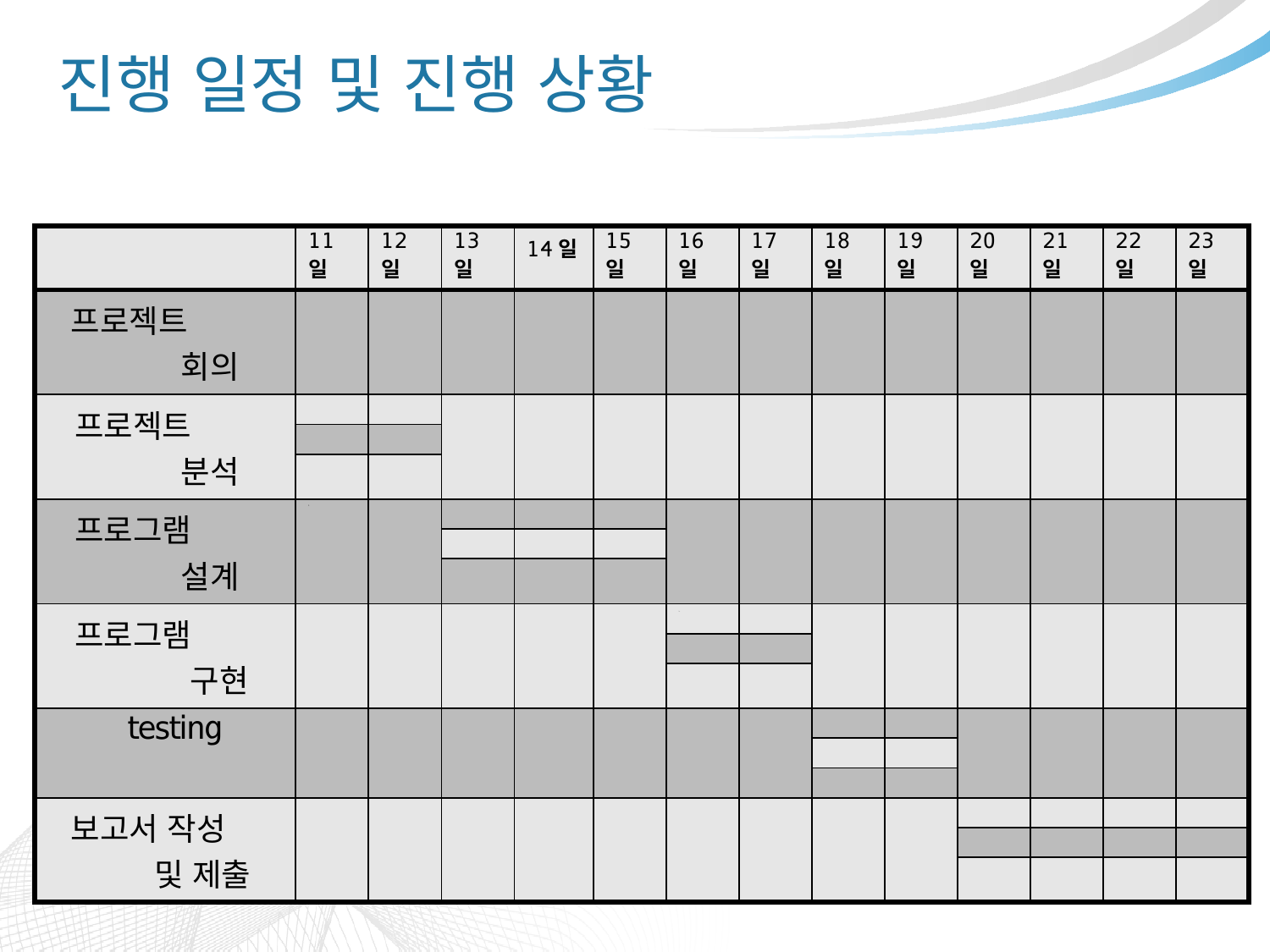

# 진행 일정 및 진행 상황
|  | 11일 | 12일 | 13일 | 14일 | 15일 | 16일 | 17일 | 18일 | 19일 | 20일 | 21일 | 22일 | 23일 |
| --- | --- | --- | --- | --- | --- | --- | --- | --- | --- | --- | --- | --- | --- |
| 프로젝트 회의 |  |  |  |  |  |  |  |  |  |  |  |  |  |
| 프로젝트 분석 |  |  |  |  |  |  |  |  |  |  |  |  |  |
|  |  |  |  |  |  |  |  |  |  |  |  |  |  |
|  |  |  |  |  |  |  |  |  |  |  |  |  |  |
| 프로그램 설계 | 1 |  |  |  |  |  |  |  |  |  |  |  |  |
|  |  |  |  |  |  |  |  |  |  |  |  |  |  |
|  |  |  |  |  |  |  |  |  |  |  |  |  |  |
| 프로그램 구현 |  |  |  |  |  | ㄴ |  |  |  |  |  |  |  |
|  |  |  |  |  |  |  |  |  |  |  |  |  |  |
|  |  |  |  |  |  |  |  |  |  |  |  |  |  |
| testing |  |  |  |  |  |  |  |  |  |  |  |  |  |
|  |  |  |  |  |  |  |  |  |  |  |  |  |  |
|  |  |  |  |  |  |  |  |  |  |  |  |  |  |
| 보고서 작성 및 제출 |  |  |  |  |  |  |  |  |  |  |  |  |  |
|  |  |  |  |  |  |  |  |  |  |  |  |  |  |
|  |  |  |  |  |  |  |  |  |  |  |  |  |  |